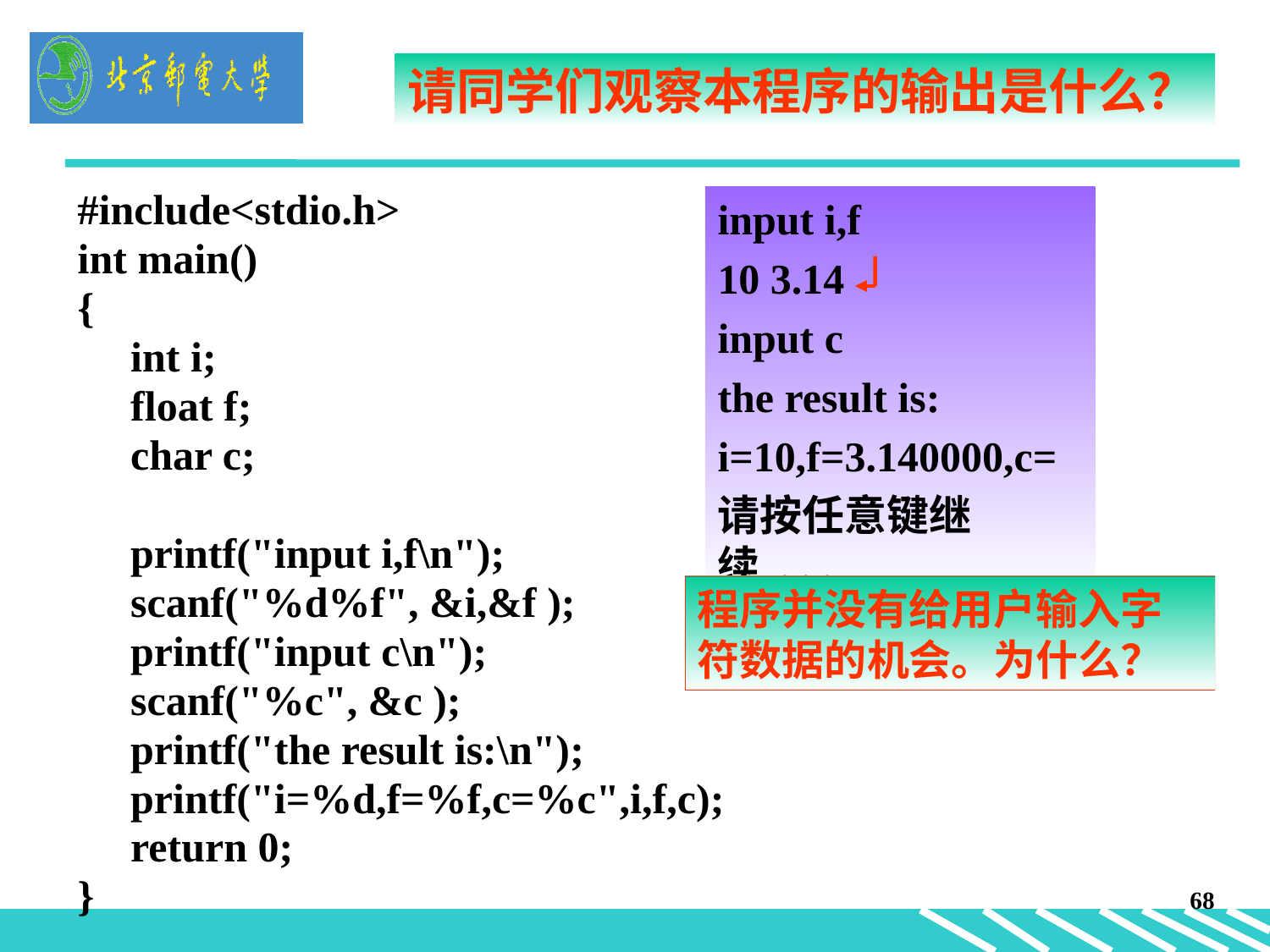

请同学们观察本程序的输出是什么？
#include<stdio.h>
int main()
{
     int i;
     float f;
     char c;

     printf("input i,f\n");
     scanf("%d%f", &i,&f );
     printf("input c\n");
     scanf("%c", &c );
     printf("the result is:\n");
     printf("i=%d,f=%f,c=%c",i,f,c);
     return 0;
}
input i,f
10 3.14
input c
the result is:
i=10,f=3.140000,c=
请按任意键继续 . . .

程序并没有给用户输入字符数据的机会。为什么？
68